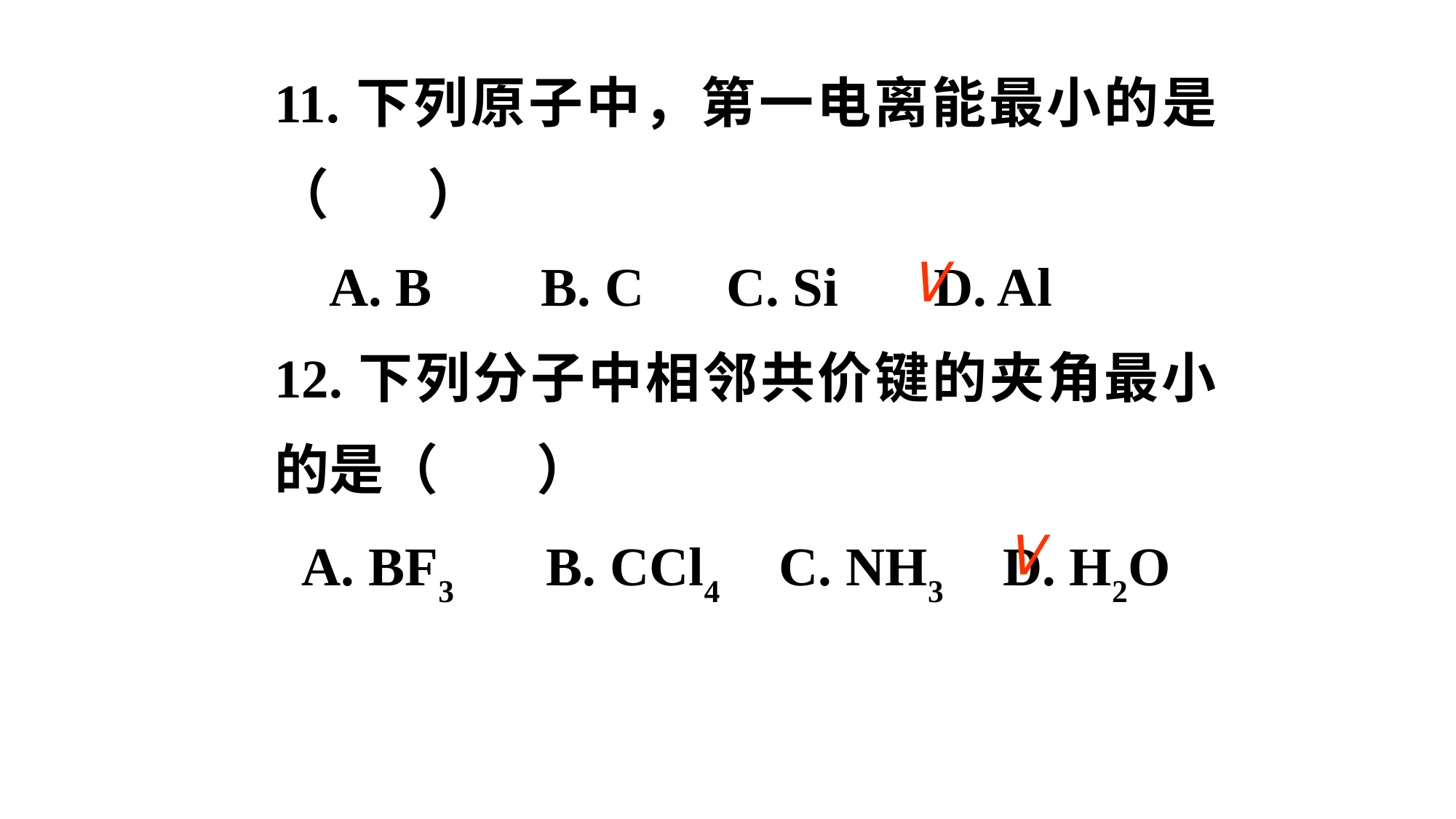

11.下列原子中，第一电离能最小的是（        ）
    A. B        B. C      C. Si       D. Al
12.下列分子中相邻共价键的夹角最小的是（        ）
  A. BF3        B. CCl4      C. NH3      D. H2O

V
V